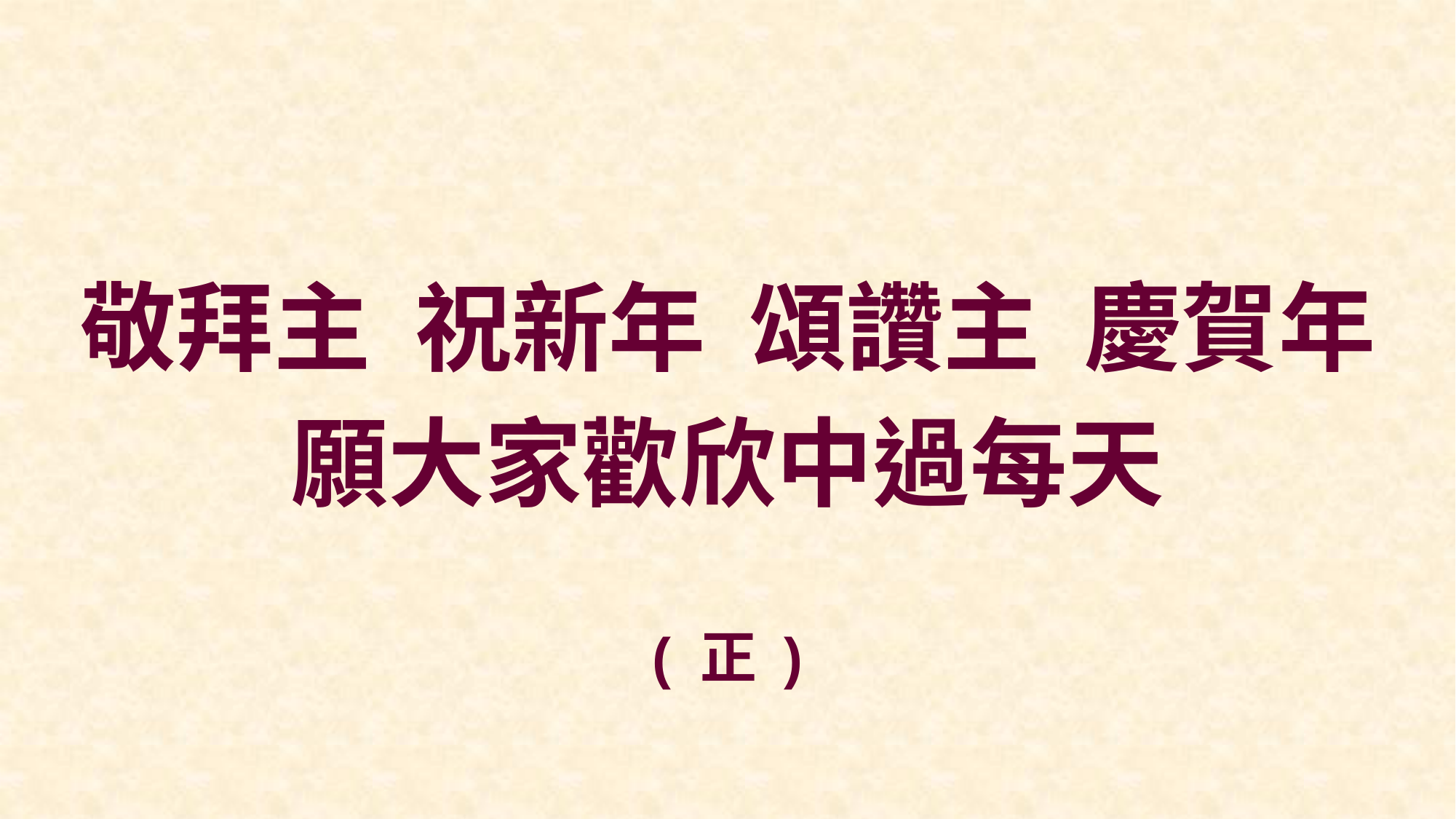

敬拜主  祝新年  頌讚主  慶賀年
願大家歡欣中過每天
( 正 )